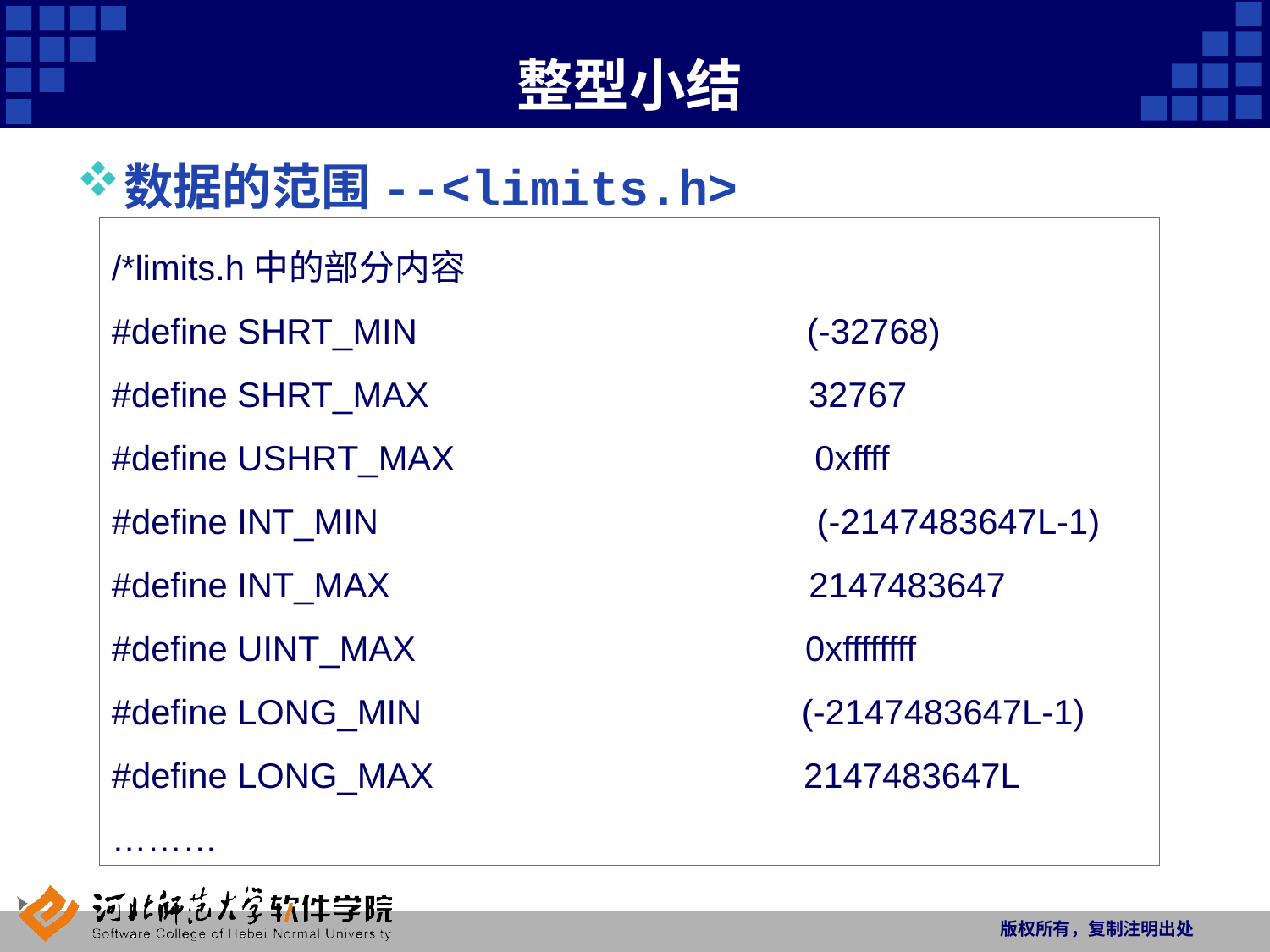

# 整型小结
数据的范围--<limits.h>

/*limits.h中的部分内容
#define SHRT_MIN                                        (-32768)
#define SHRT_MAX                                       32767
#define USHRT_MAX                                     0xffff
#define INT_MIN                                             (-2147483647L-1)
#define INT_MAX                                           2147483647
#define UINT_MAX                                        0xffffffff
#define LONG_MIN                                       (-2147483647L-1)
#define LONG_MAX                                      2147483647L
………
版权所有，复制注明出处